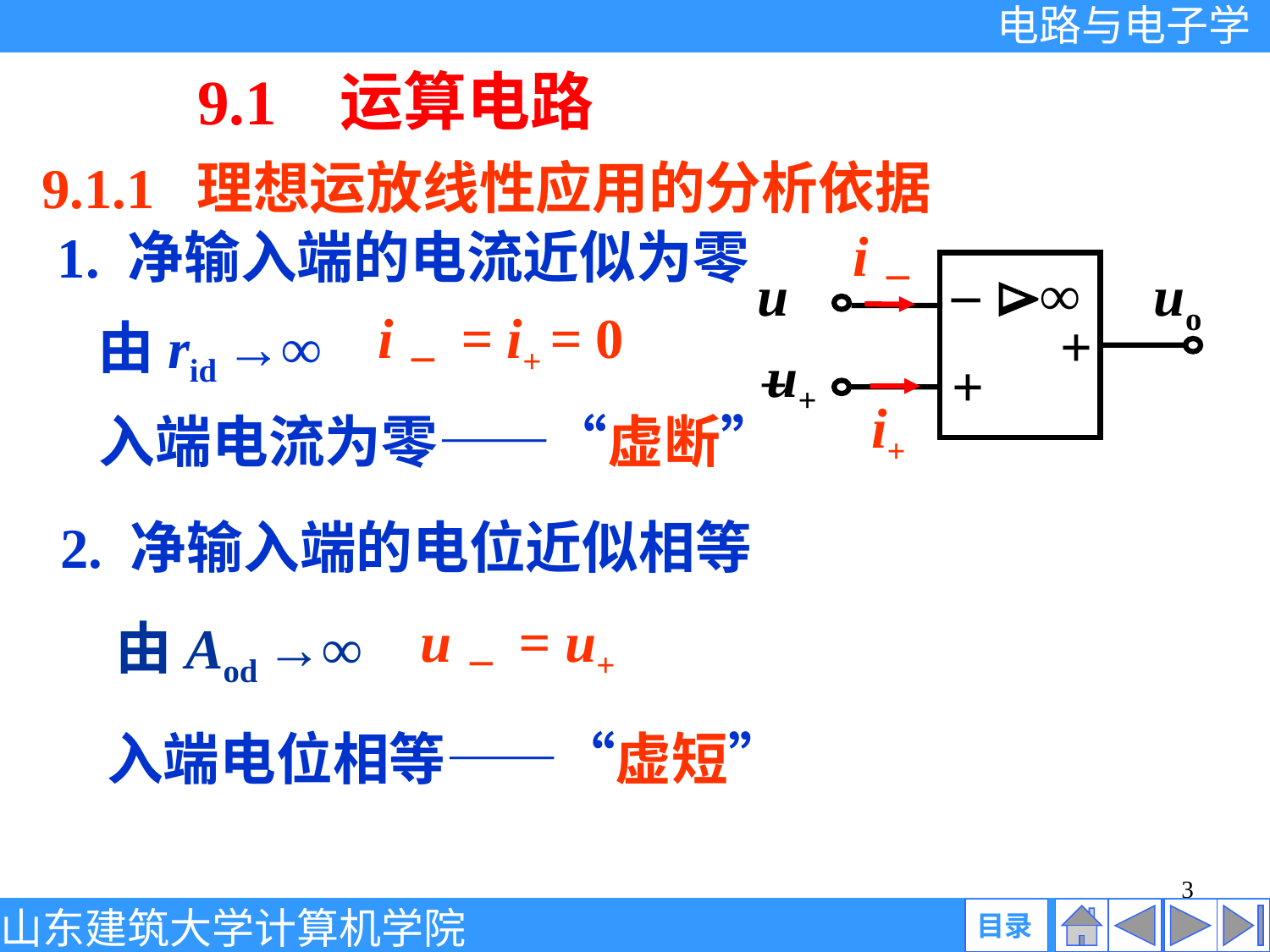

9.1   运算电路
9.1.1  理想运放线性应用的分析依据
i－
_

∞
u－
uo
Δ

+

u+

+

i+

1. 净输入端的电流近似为零
i－ = i+ = 0
 由rid →∞
入端电流为零——“虚断”
2. 净输入端的电位近似相等
u－ = u+
 由Aod →∞
入端电位相等——“虚短”